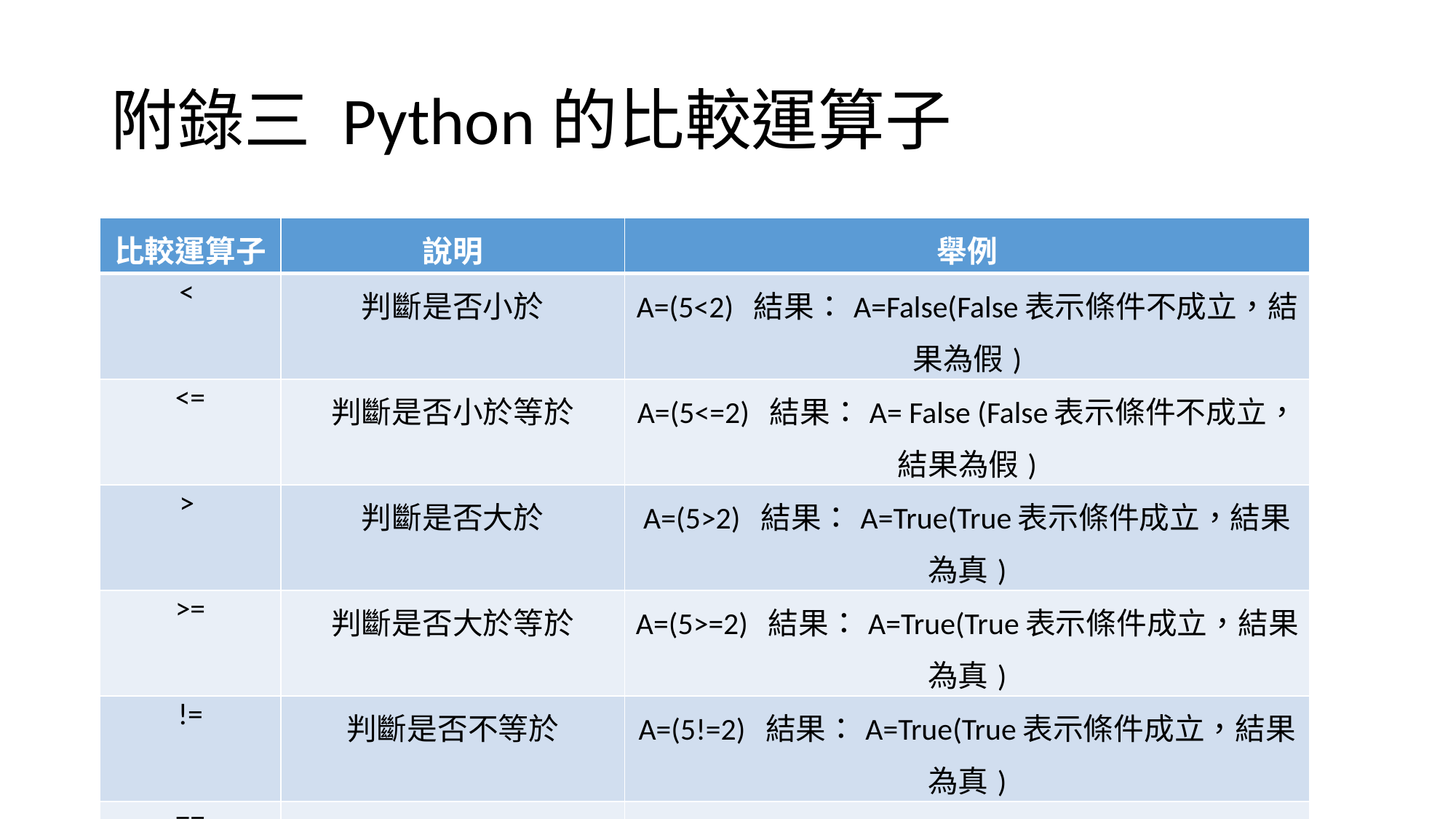

# 附錄三 Python的比較運算子
| 比較運算子 | 說明 | 舉例 |
| --- | --- | --- |
| < | 判斷是否小於 | A=(5<2)  結果：A=False(False表示條件不成立，結果為假) |
| <= | 判斷是否小於等於 | A=(5<=2)  結果：A= False (False表示條件不成立，結果為假) |
| > | 判斷是否大於 | A=(5>2)  結果：A=True(True表示條件成立，結果為真) |
| >= | 判斷是否大於等於 | A=(5>=2)  結果：A=True(True表示條件成立，結果為真) |
| != | 判斷是否不等於 | A=(5!=2)  結果：A=True(True表示條件成立，結果為真) |
| == | 判斷是否等於 | A=(5==2)  結果：A= False (False表示條件不成立，結果為假) |